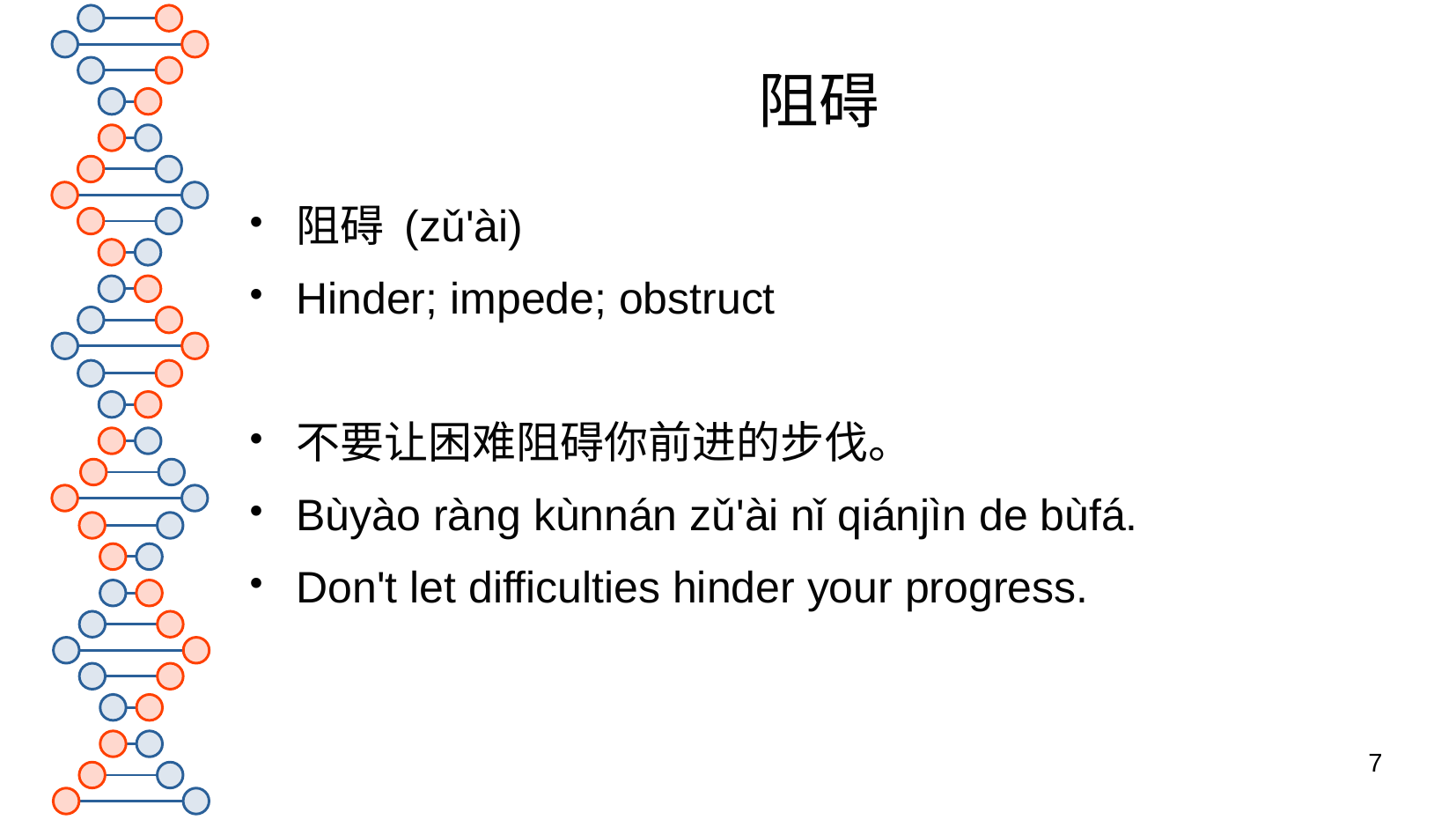

# 阻碍
阻碍 (zǔ'ài)
Hinder; impede; obstruct

不要让困难阻碍你前进的步伐。
Bùyào ràng kùnnán zǔ'ài nǐ qiánjìn de bùfá.
Don't let difficulties hinder your progress.

7